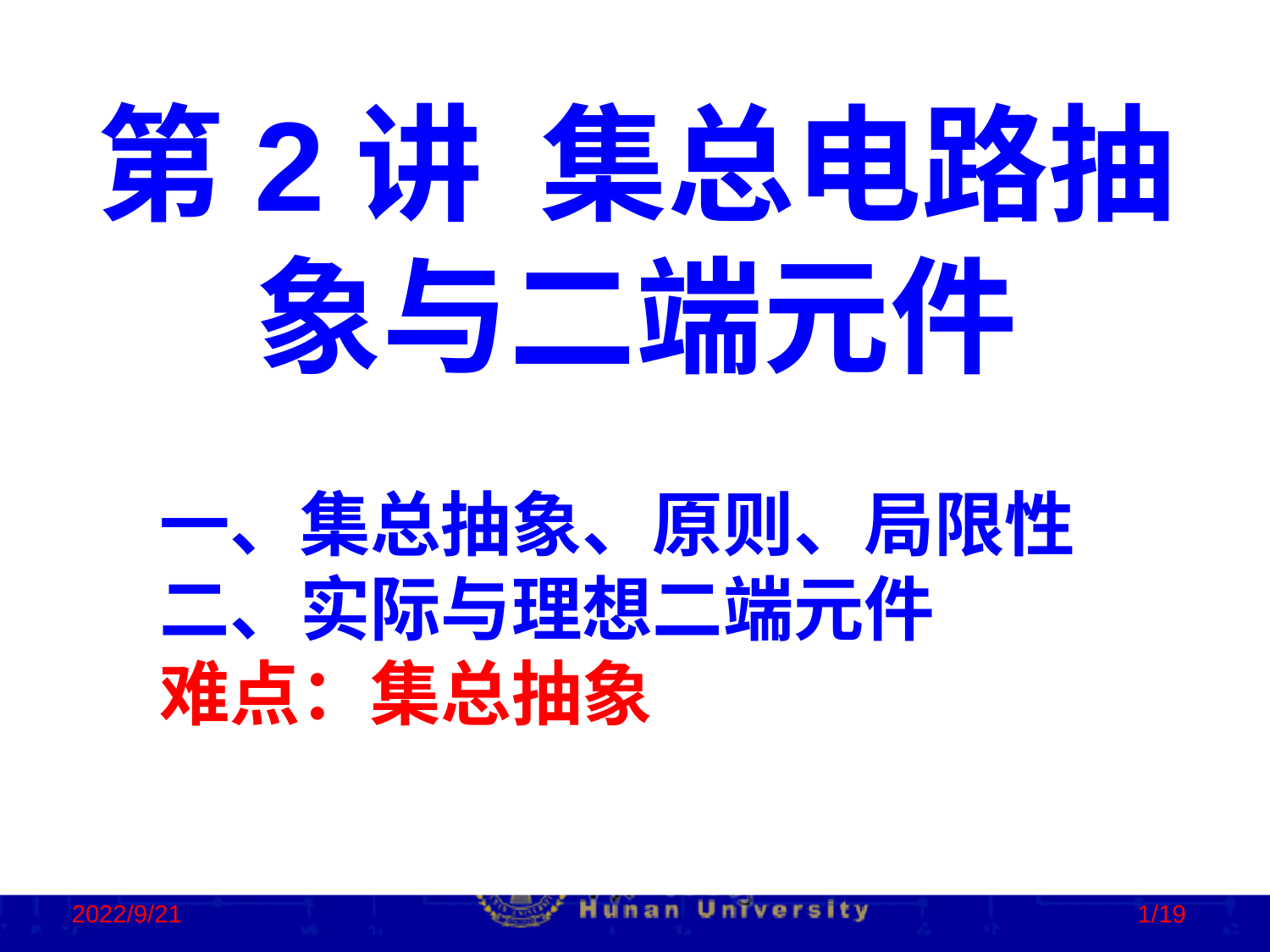

第2讲  集总电路抽象与二端元件
一、集总抽象、原则、局限性
二、实际与理想二端元件
难点：集总抽象
2022/9/21
1/19